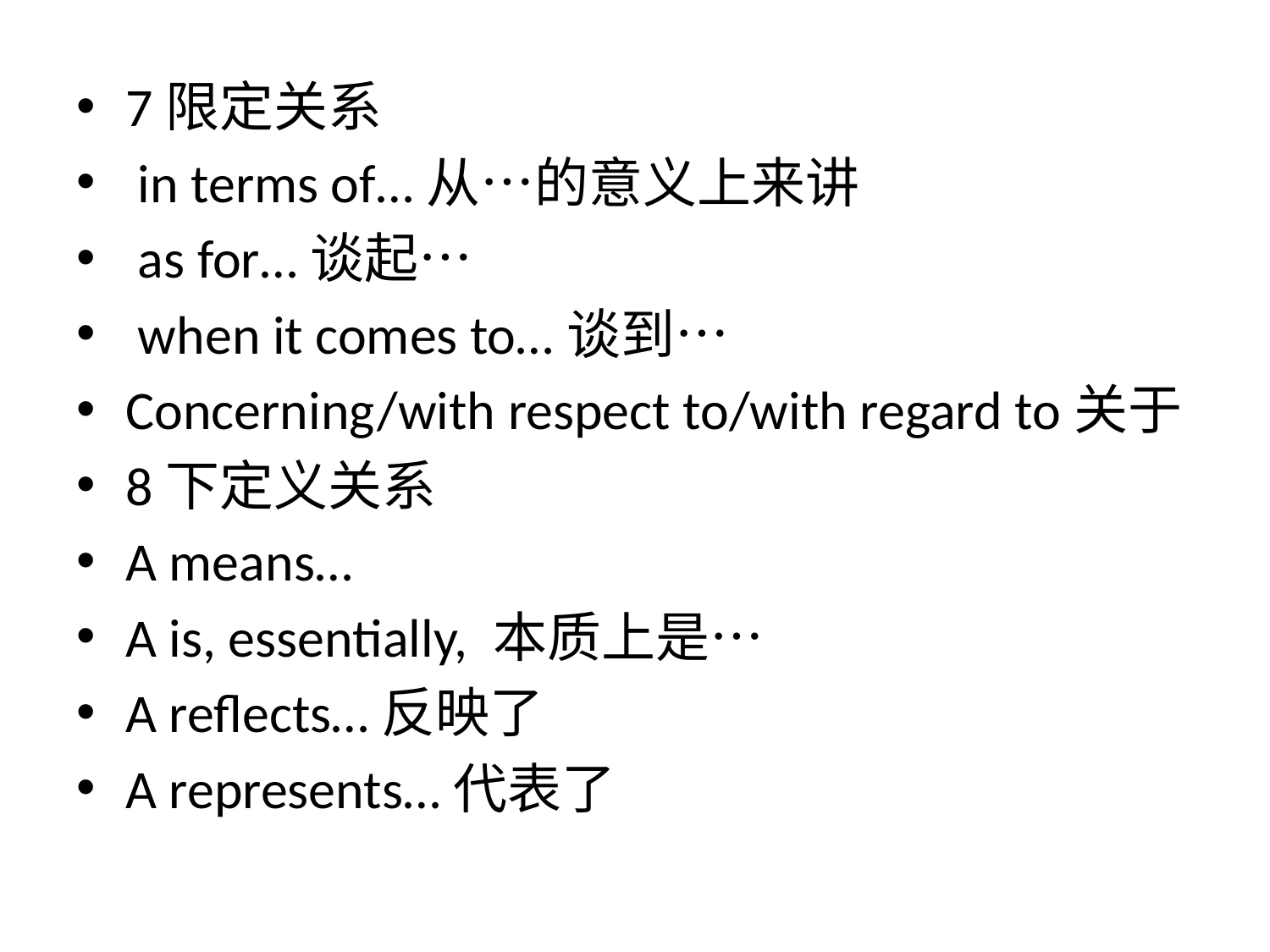

7限定关系
 in terms of…从…的意义上来讲
 as for…谈起…
 when it comes to…谈到…
Concerning/with respect to/with regard to关于
8下定义关系
A means…
A is, essentially, 本质上是…
A reflects…反映了
A represents…代表了